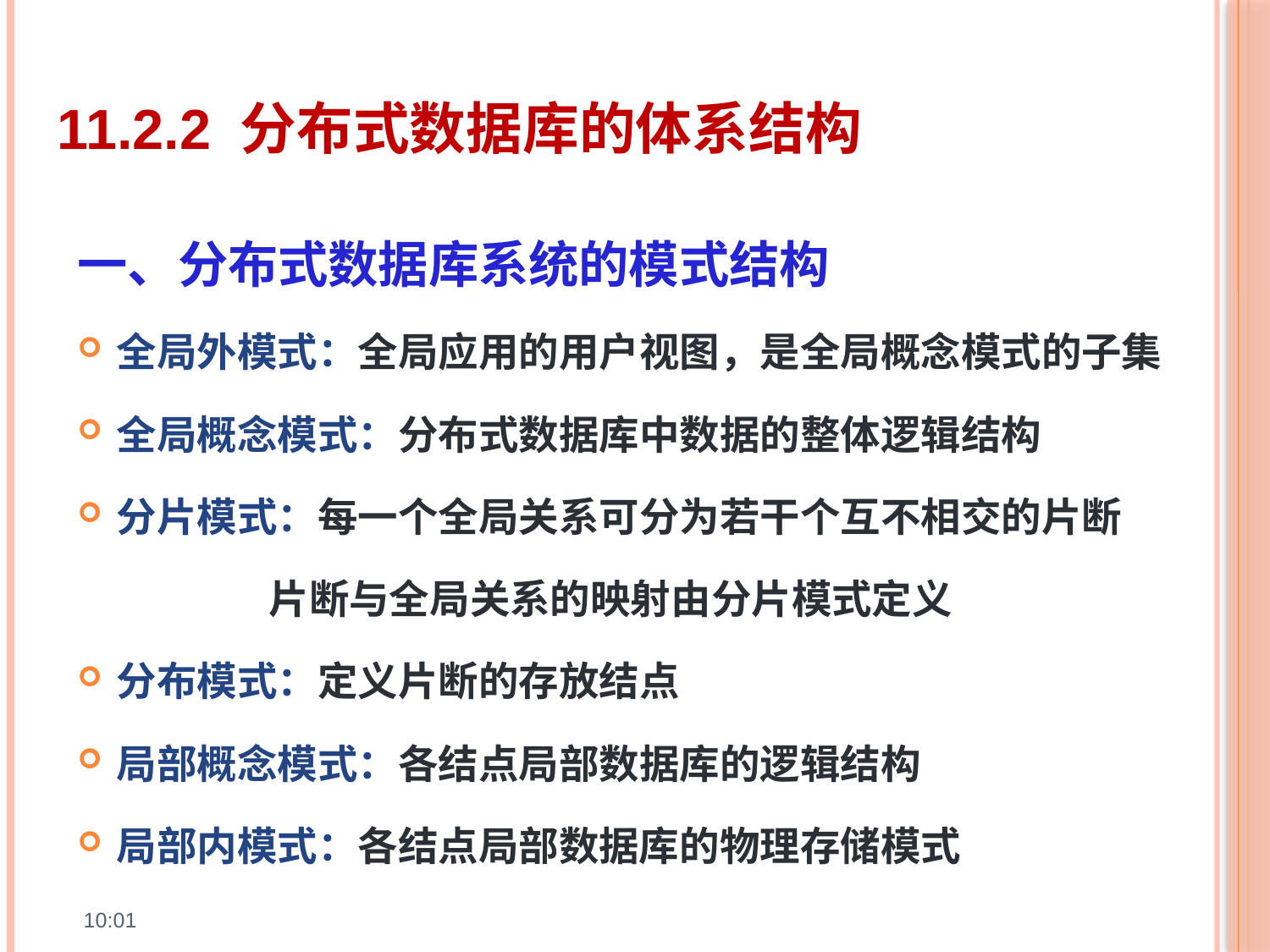

# 11.2.2 分布式数据库的体系结构
一、分布式数据库系统的模式结构
全局外模式：全局应用的用户视图，是全局概念模式的子集
全局概念模式：分布式数据库中数据的整体逻辑结构
分片模式：每一个全局关系可分为若干个互不相交的片断
                    片断与全局关系的映射由分片模式定义
分布模式：定义片断的存放结点
局部概念模式：各结点局部数据库的逻辑结构
局部内模式：各结点局部数据库的物理存储模式
10:01